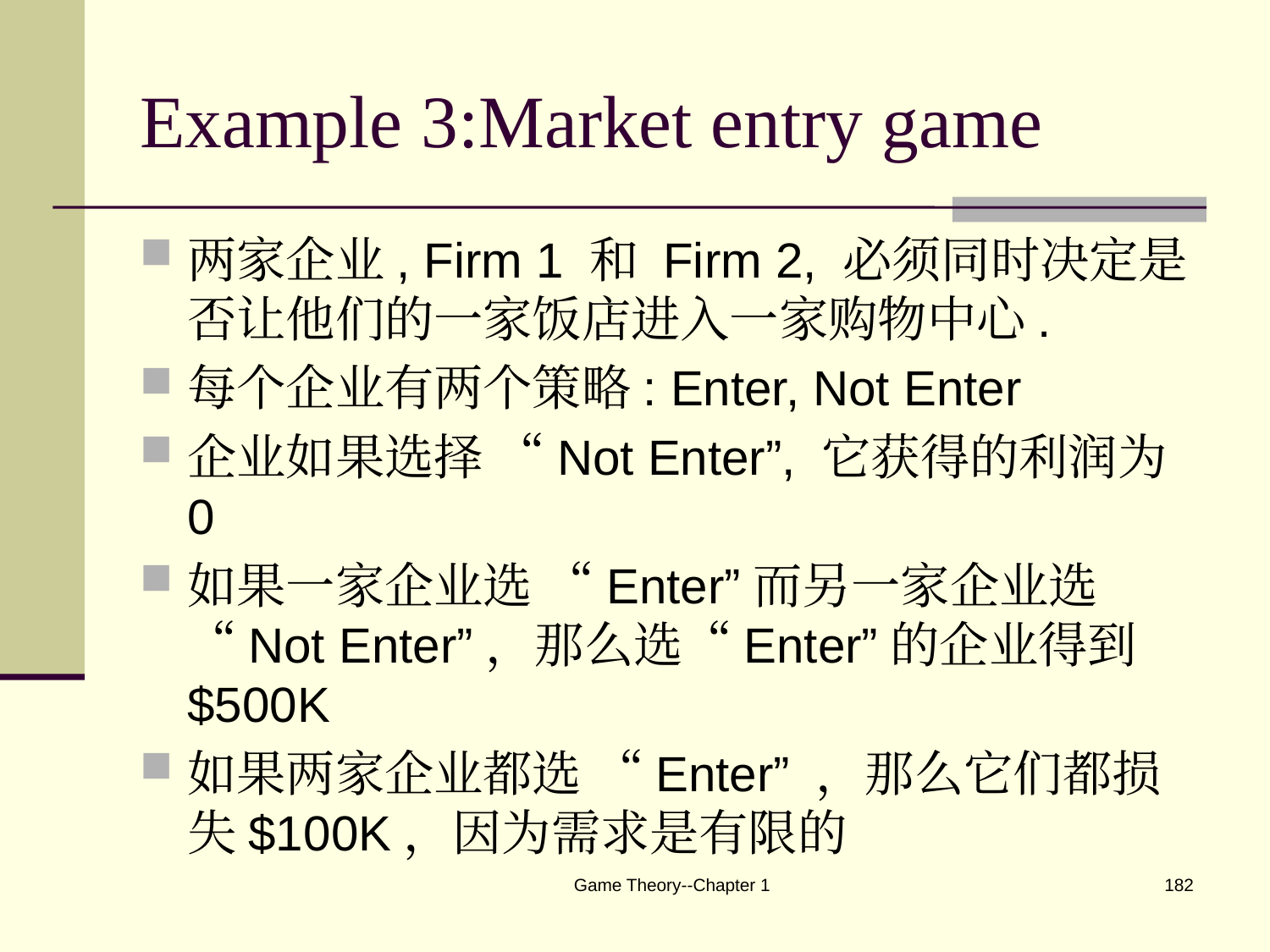

# Example 3:Market entry game
两家企业, Firm 1 和 Firm 2, 必须同时决定是否让他们的一家饭店进入一家购物中心.
每个企业有两个策略: Enter, Not Enter
企业如果选择 “Not Enter”, 它获得的利润为 0
如果一家企业选 “Enter”而另一家企业选 “Not Enter”，那么选“Enter”的企业得到 $500K
如果两家企业都选 “Enter” ，那么它们都损失$100K，因为需求是有限的
Game Theory--Chapter 1
182